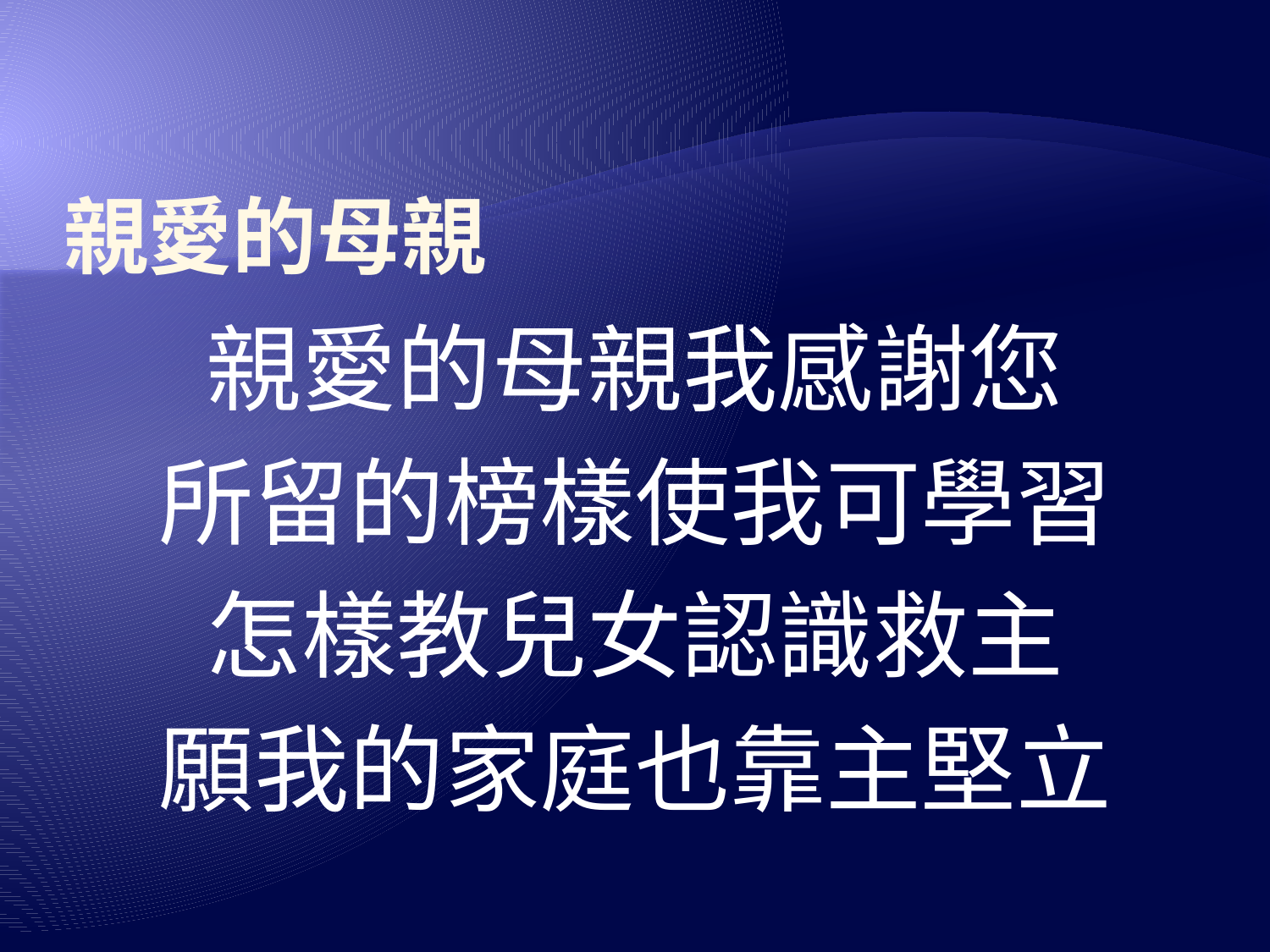

# 親愛的母親
親愛的母親我感謝您
所留的榜樣使我可學習
怎樣教兒女認識救主
願我的家庭也靠主堅立